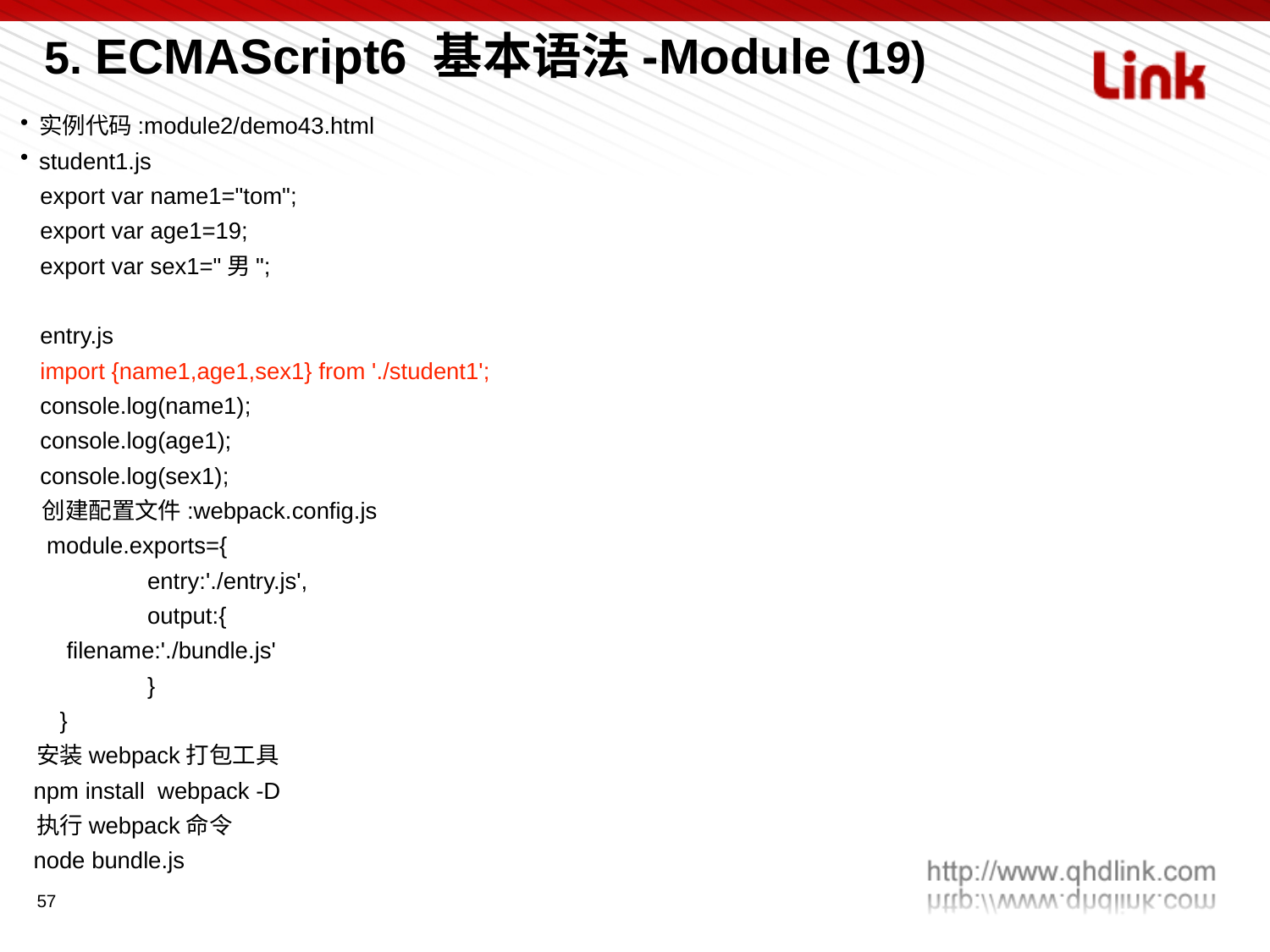

5. ECMAScript6 基本语法-Module (19)
实例代码:module2/demo43.html
student1.js
   export var name1="tom";
   export var age1=19;
   export var sex1="男";

   entry.js
   import {name1,age1,sex1} from './student1';
   console.log(name1);
   console.log(age1);
   console.log(sex1);
   创建配置文件:webpack.config.js
    module.exports={
	entry:'./entry.js',
	output:{
       filename:'./bundle.js'
	}
      }
  安装webpack打包工具
  npm install  webpack -D
  执行webpack命令
  node bundle.js
57